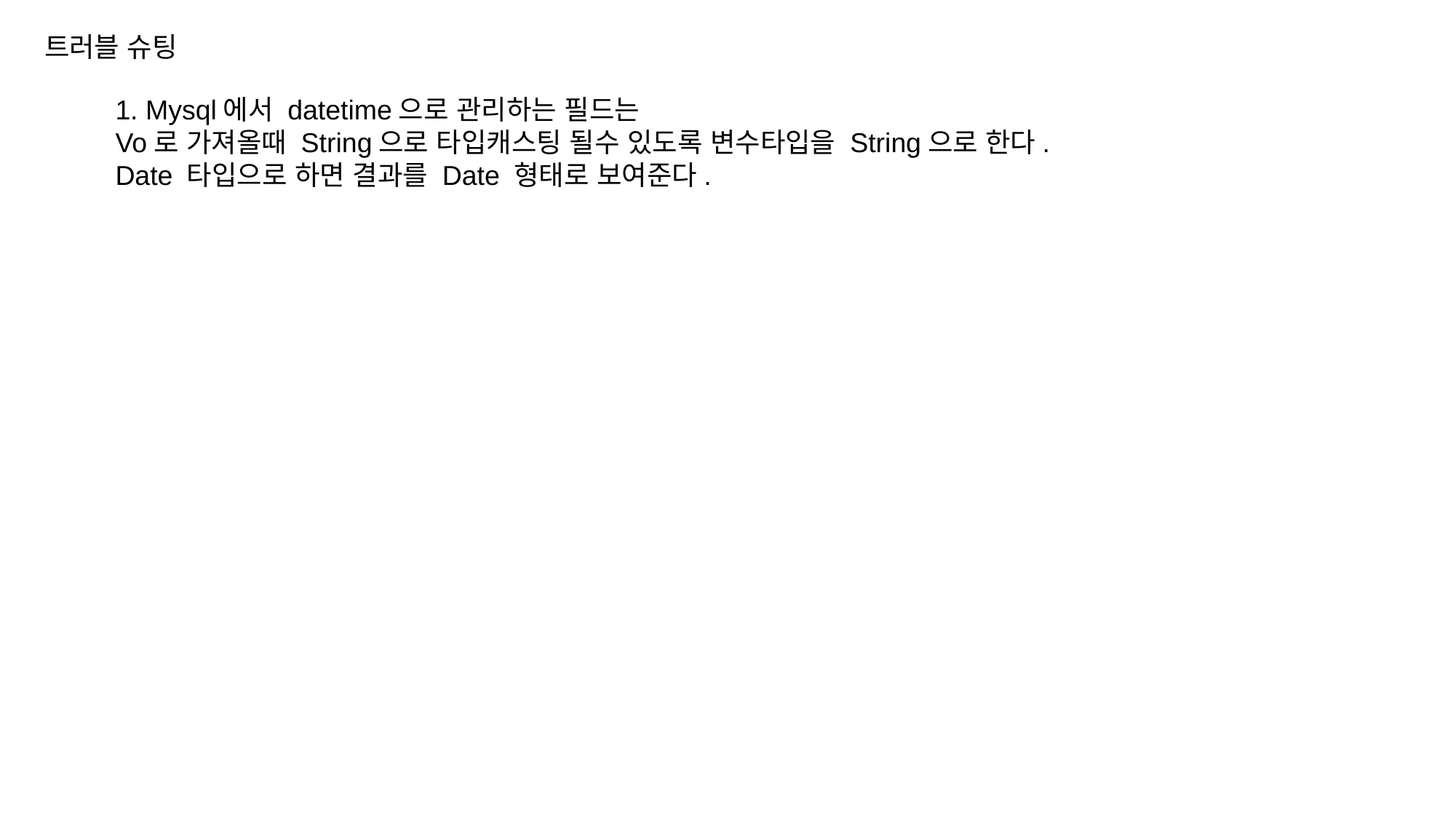

트러블 슈팅
1. Mysql에서 datetime으로 관리하는 필드는
Vo로 가져올때 String으로 타입캐스팅 될수 있도록 변수타입을 String으로 한다.
Date 타입으로 하면 결과를 Date 형태로 보여준다.